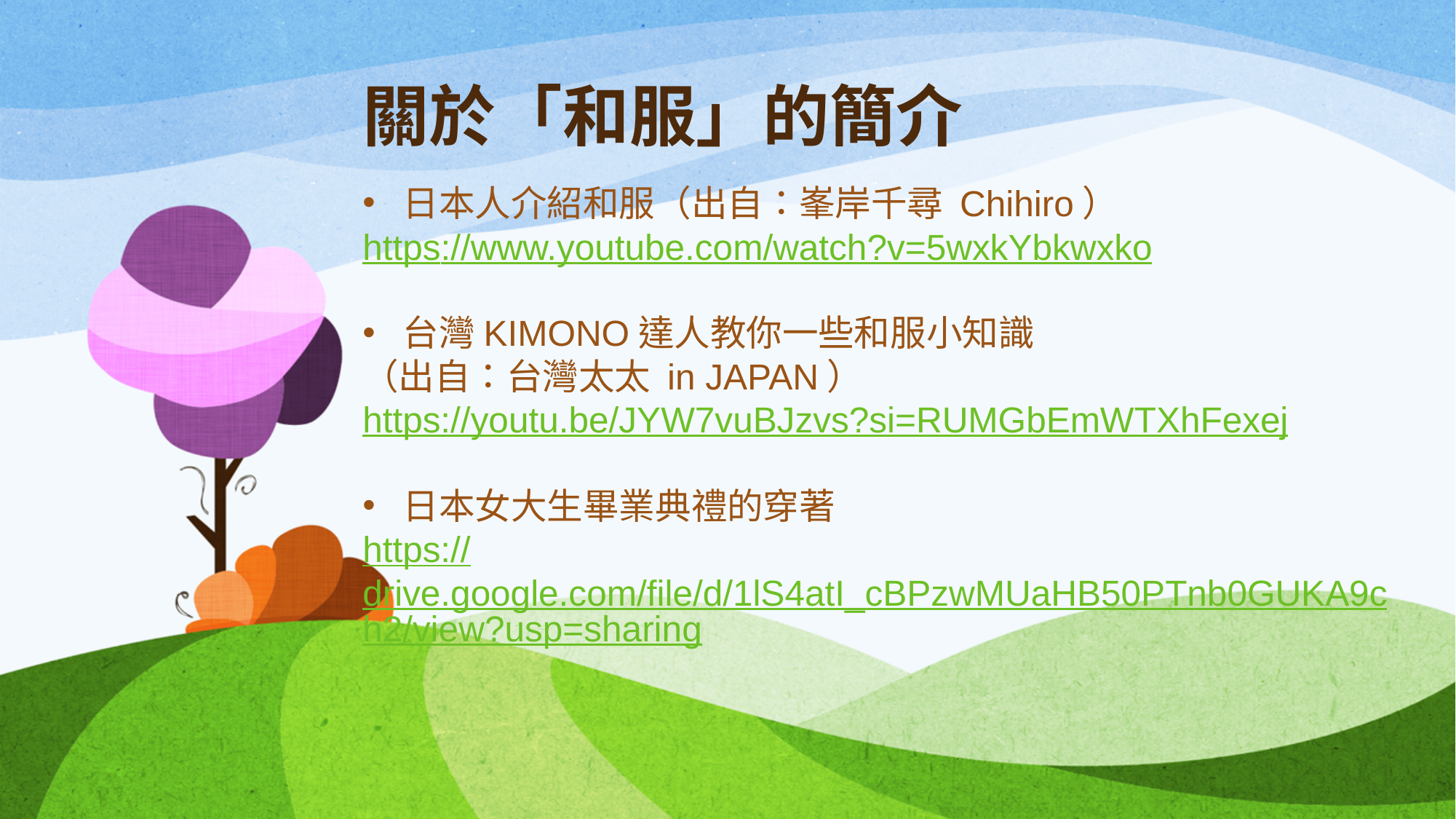

# 關於「和服」的簡介
日本人介紹和服（出自：峯岸千尋 Chihiro）
https://www.youtube.com/watch?v=5wxkYbkwxko

台灣KIMONO達人教你一些和服小知識
（出自：台灣太太 in JAPAN）
https://youtu.be/JYW7vuBJzvs?si=RUMGbEmWTXhFexej

日本女大生畢業典禮的穿著
https://drive.google.com/file/d/1lS4atI_cBPzwMUaHB50PTnb0GUKA9ch2/view?usp=sharing